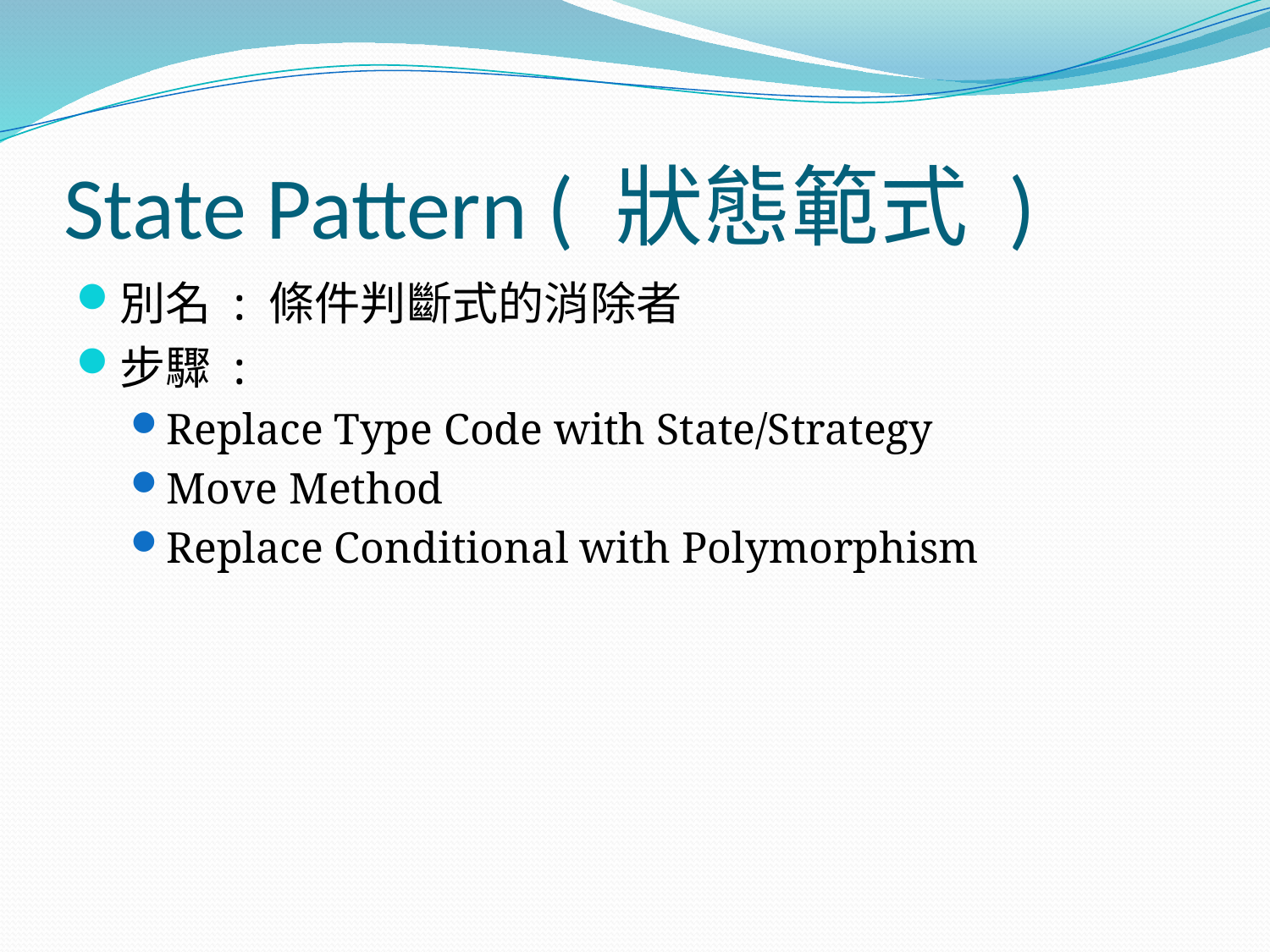

# State Pattern ( 狀態範式 )
別名 : 條件判斷式的消除者
步驟 :
Replace Type Code with State/Strategy
Move Method
Replace Conditional with Polymorphism